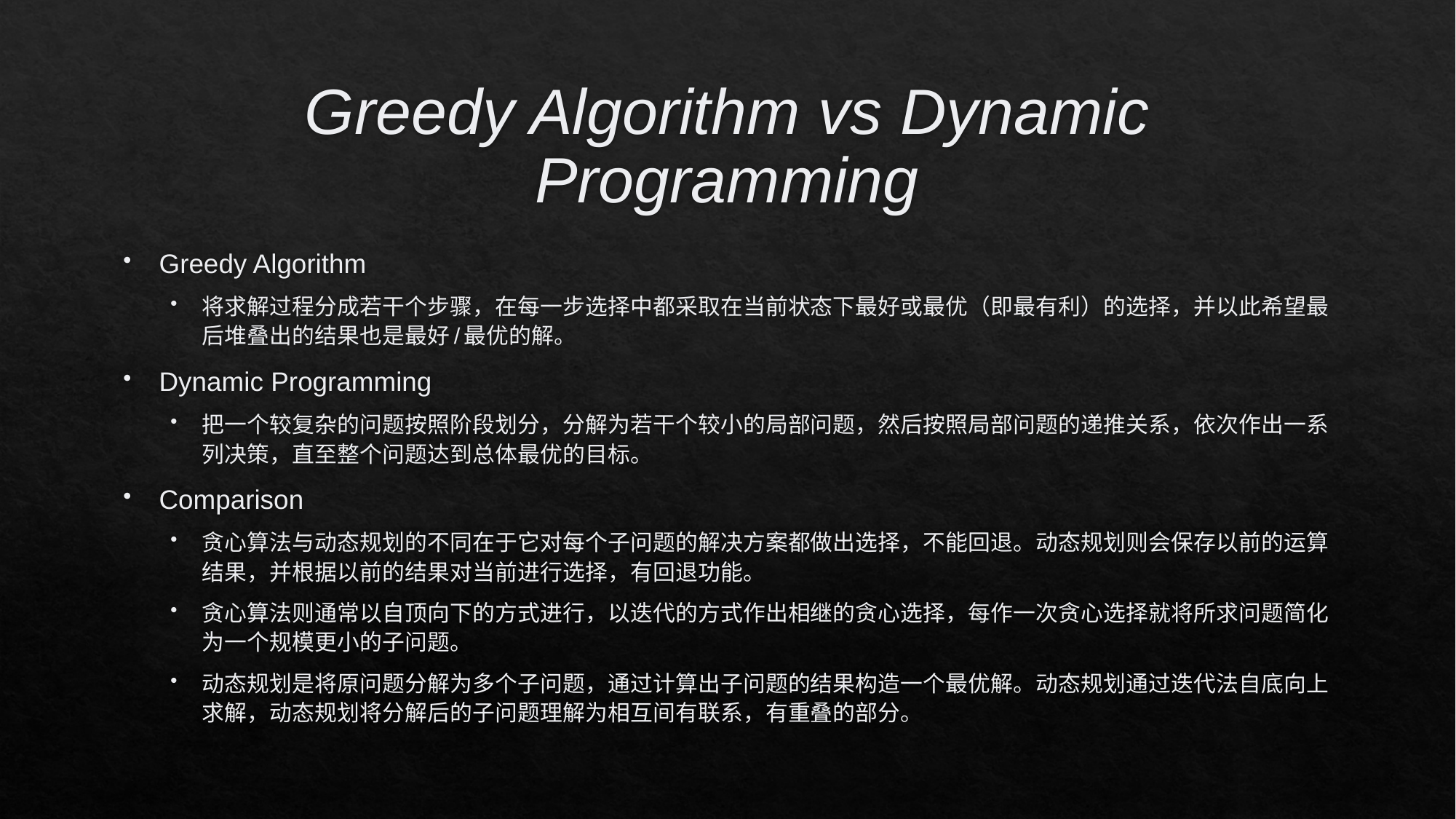

# Greedy Algorithm vs Dynamic Programming
Greedy Algorithm
将求解过程分成若干个步骤，在每一步选择中都采取在当前状态下最好或最优（即最有利）的选择，并以此希望最后堆叠出的结果也是最好/最优的解。
Dynamic Programming
把一个较复杂的问题按照阶段划分，分解为若干个较小的局部问题，然后按照局部问题的递推关系，依次作出一系列决策，直至整个问题达到总体最优的目标。
Comparison
贪心算法与动态规划的不同在于它对每个子问题的解决方案都做出选择，不能回退。动态规划则会保存以前的运算结果，并根据以前的结果对当前进行选择，有回退功能。
贪心算法则通常以自顶向下的方式进行，以迭代的方式作出相继的贪心选择，每作一次贪心选择就将所求问题简化为一个规模更小的子问题。
动态规划是将原问题分解为多个子问题，通过计算出子问题的结果构造一个最优解。动态规划通过迭代法自底向上求解，动态规划将分解后的子问题理解为相互间有联系，有重叠的部分。